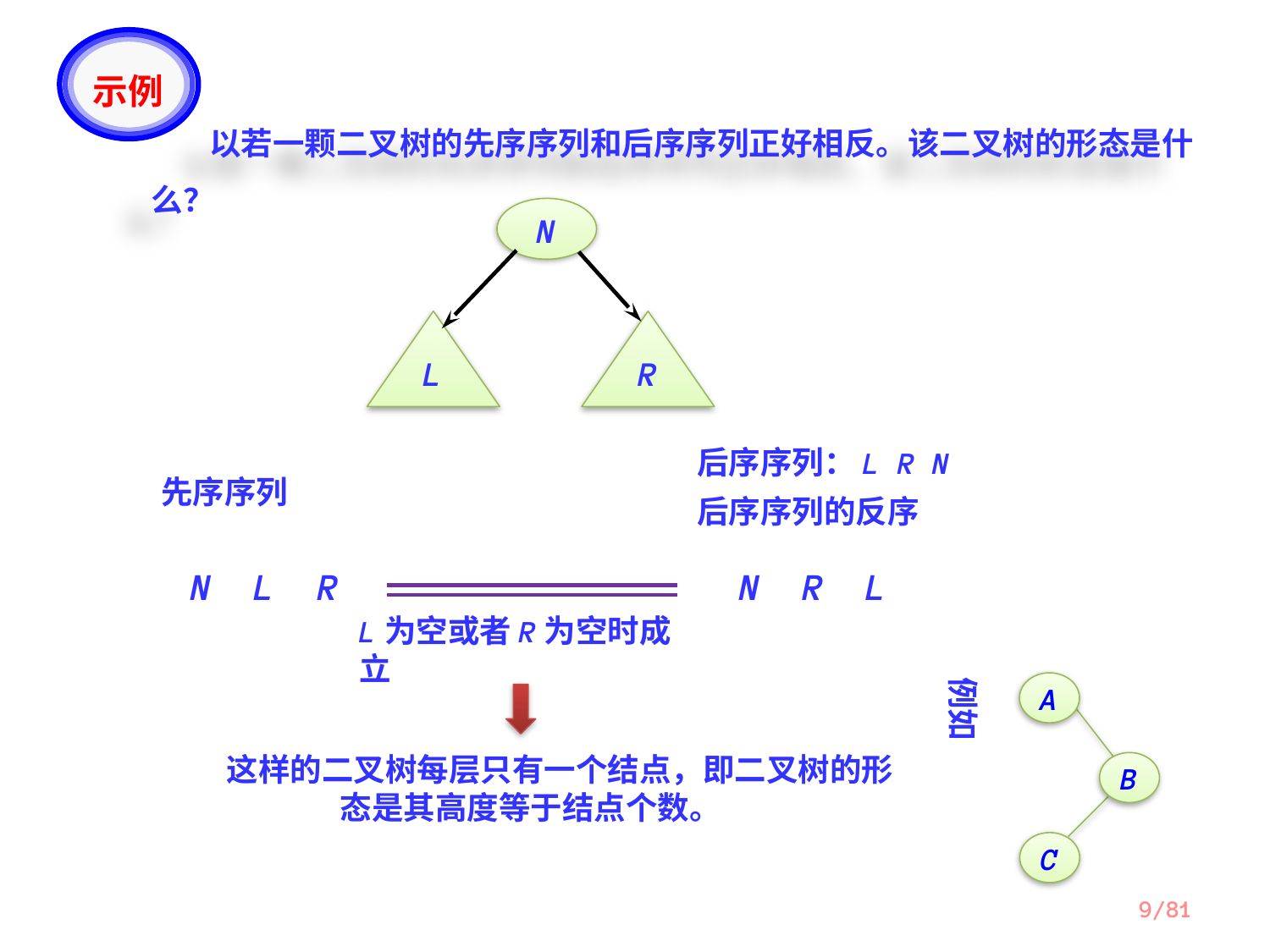

示例
       以若一颗二叉树的先序序列和后序序列正好相反。该二叉树的形态是什么？
N

L
R
后序序列：L R N
先序序列
后序序列的反序
N  L  R
N  R  L
L为空或者R为空时成立
例如
A

B

C

       这样的二叉树每层只有一个结点，即二叉树的形态是其高度等于结点个数。
9/81